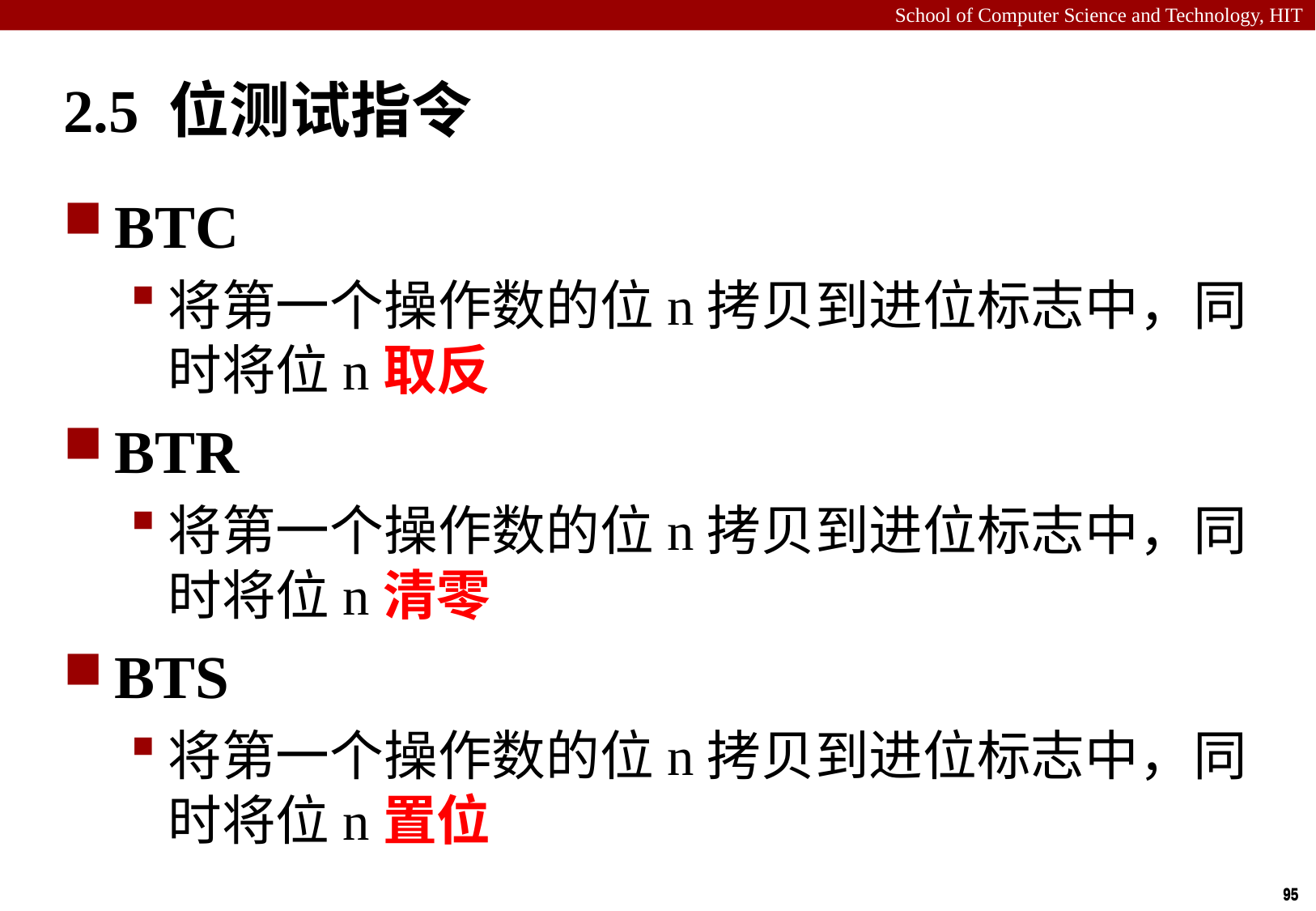

# 2.5 位测试指令
BTC
将第一个操作数的位n拷贝到进位标志中，同时将位n取反
BTR
将第一个操作数的位n拷贝到进位标志中，同时将位n清零
BTS
将第一个操作数的位n拷贝到进位标志中，同时将位n置位